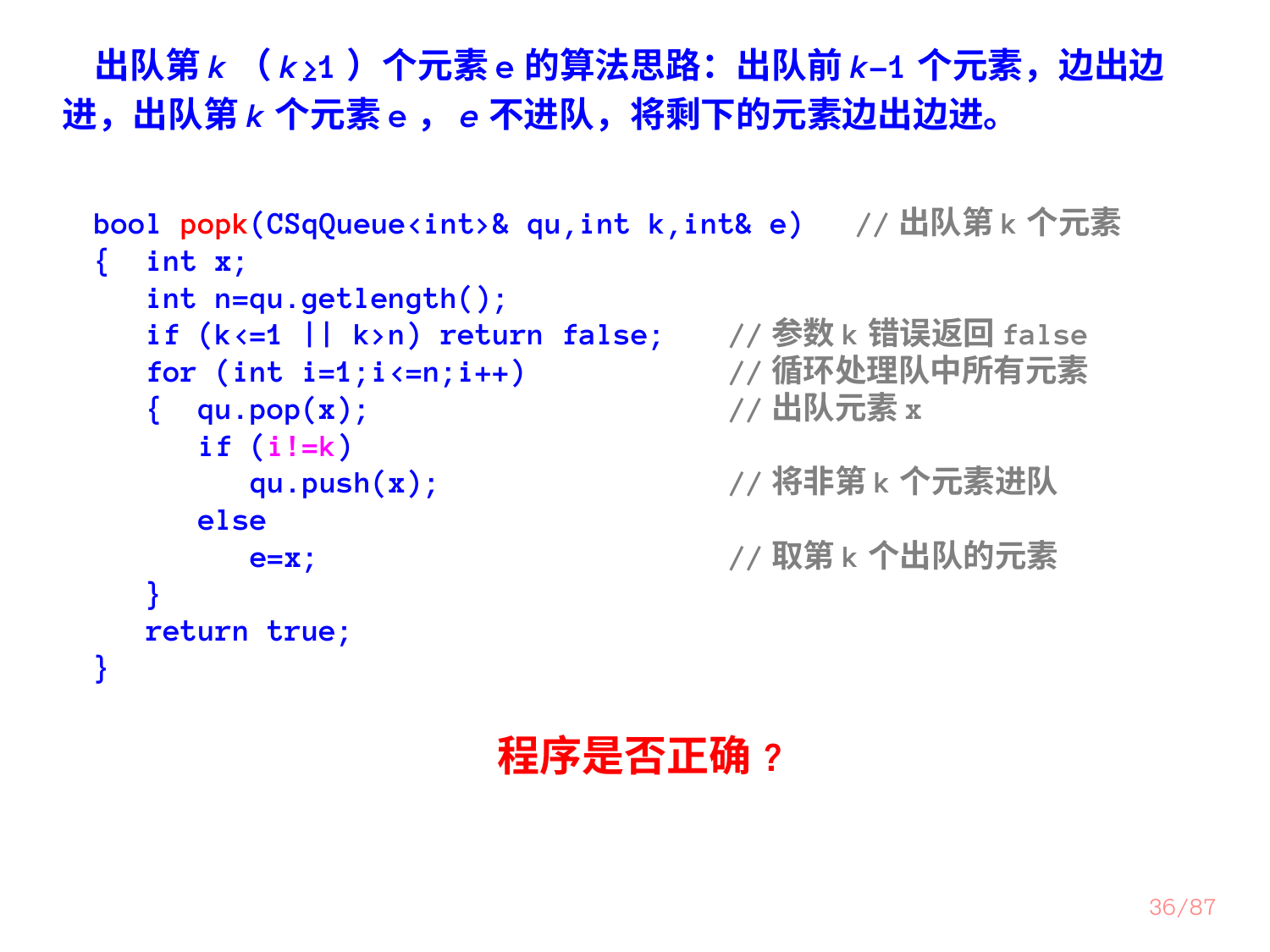

出队第k（k≥1）个元素e的算法思路：出队前k-1个元素，边出边进，出队第k个元素e，e不进队，将剩下的元素边出边进。
bool popk(CSqQueue<int>& qu,int k,int& e)	//出队第k个元素
{  int x;
   int n=qu.getlength();
   if (k<=1 || k>n) return false;	//参数k错误返回false
   for (int i=1;i<=n;i++)		//循环处理队中所有元素
   {  qu.pop(x);			//出队元素x
      if (i!=k)
         qu.push(x);			//将非第k个元素进队
      else
         e=x;				//取第k个出队的元素
   }
   return true;
}
程序是否正确?
36/87